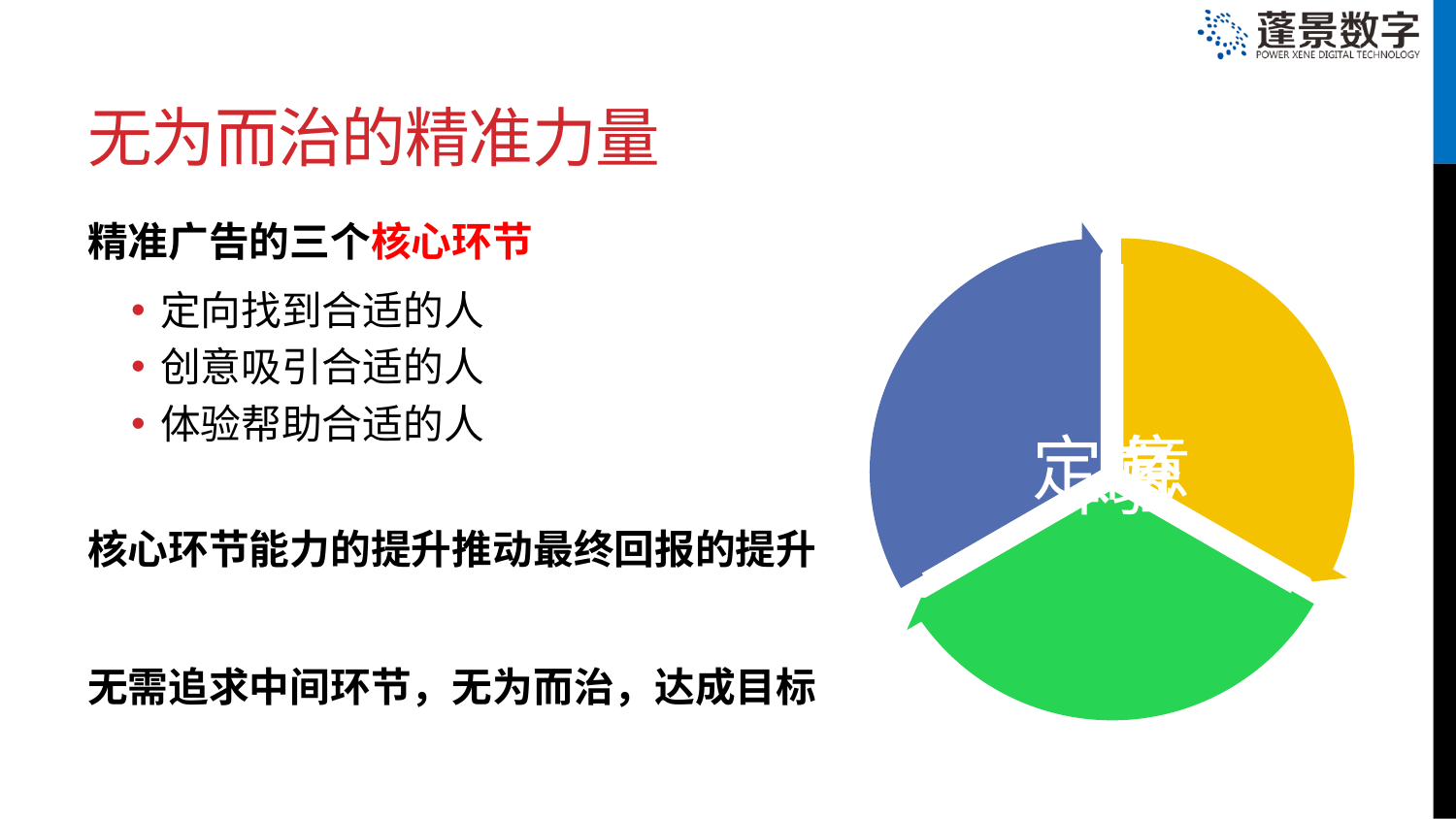

# 无为而治的精准力量
精准广告的三个核心环节
定向找到合适的人
创意吸引合适的人
体验帮助合适的人

核心环节能力的提升推动最终回报的提升

无需追求中间环节，无为而治，达成目标
创意
体验
定向